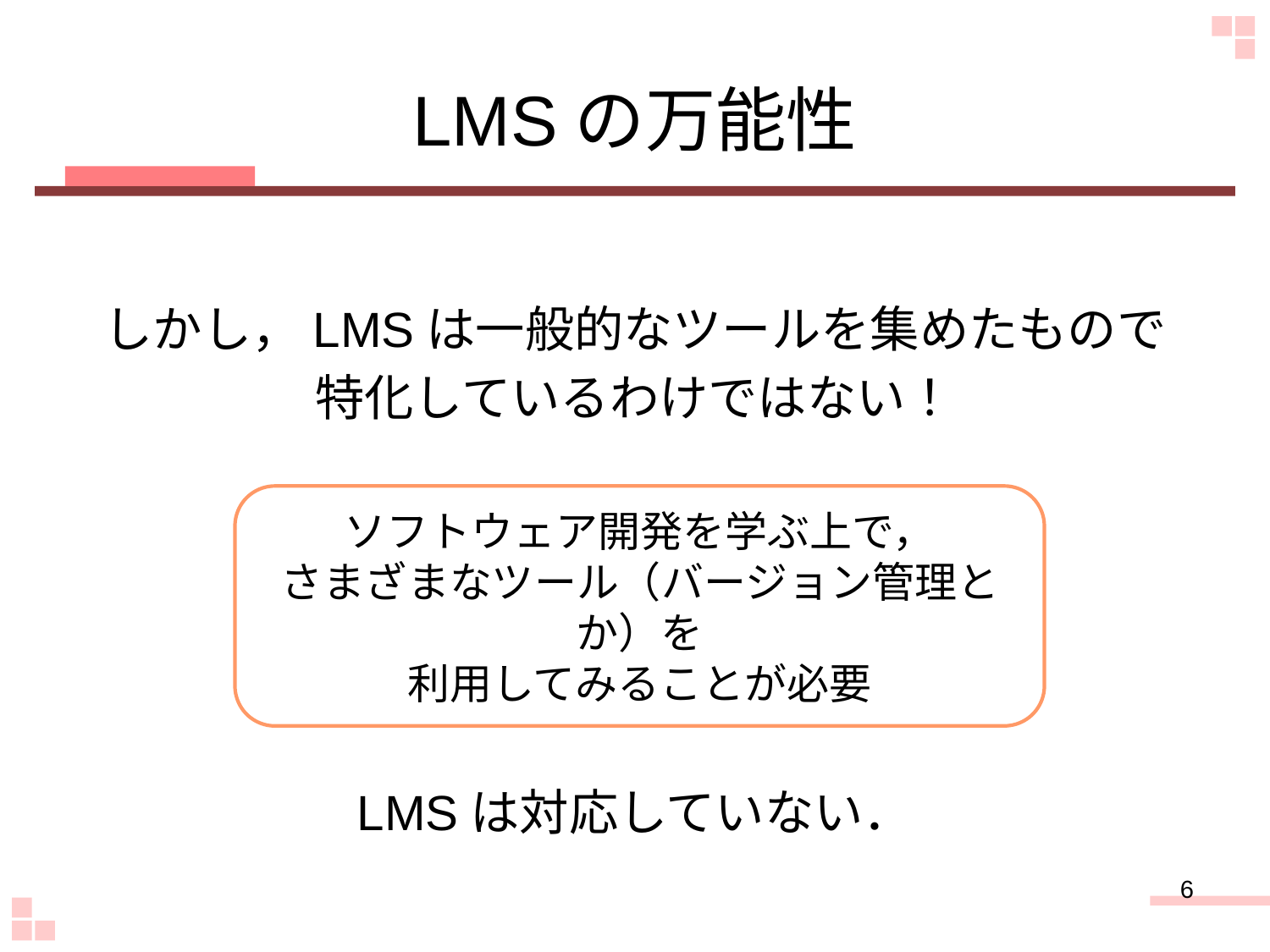

# LMSの万能性

しかし，LMSは一般的なツールを集めたもので
特化しているわけではない！

LMSは対応していない．
ソフトウェア開発を学ぶ上で，
さまざまなツール（バージョン管理とか）を
利用してみることが必要
6